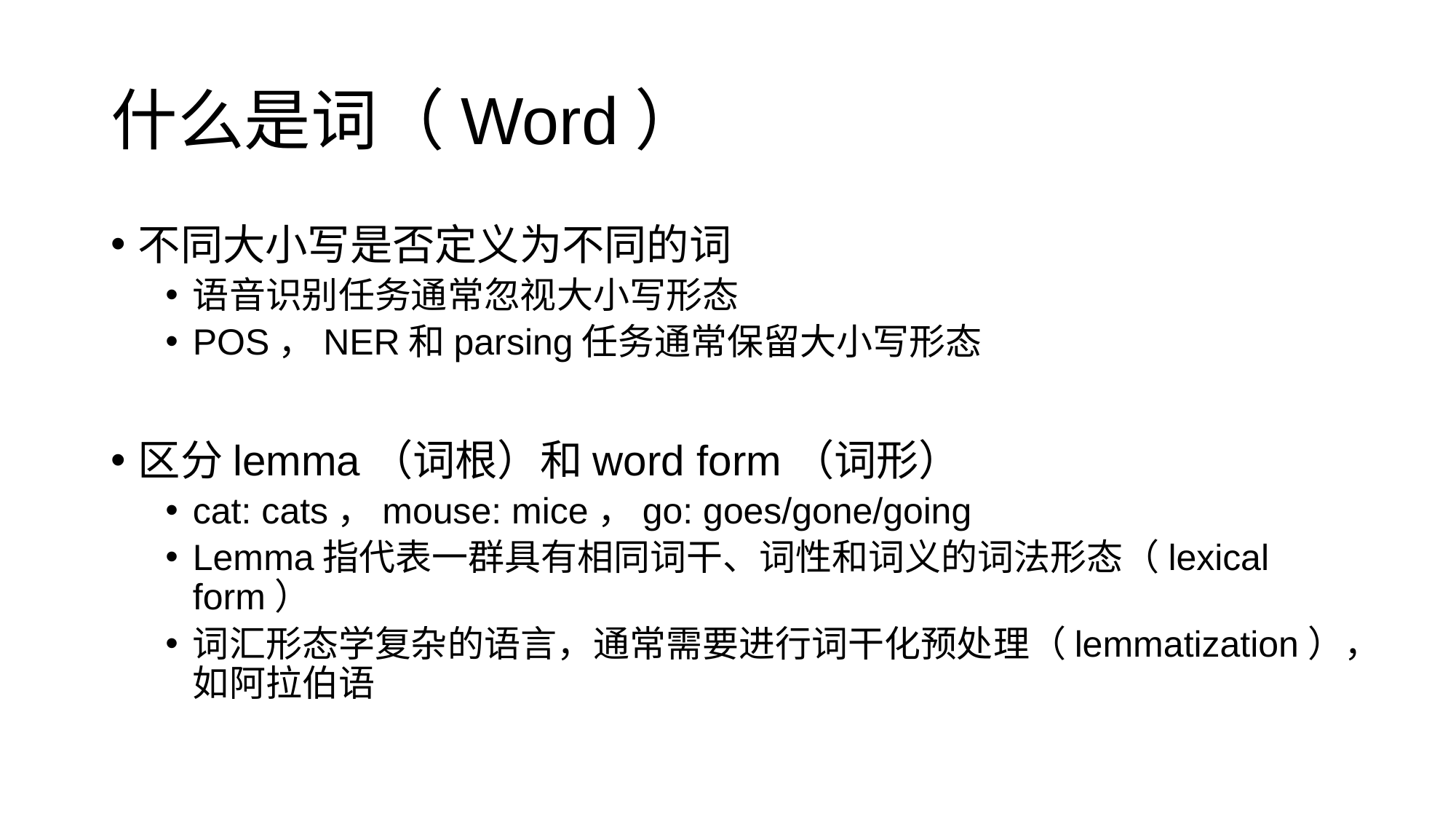

# 什么是词（Word）
不同大小写是否定义为不同的词
语音识别任务通常忽视大小写形态
POS，NER和parsing任务通常保留大小写形态

区分lemma（词根）和word form（词形）
cat: cats，mouse: mice，go: goes/gone/going
Lemma指代表一群具有相同词干、词性和词义的词法形态（lexical form）
词汇形态学复杂的语言，通常需要进行词干化预处理（lemmatization），如阿拉伯语